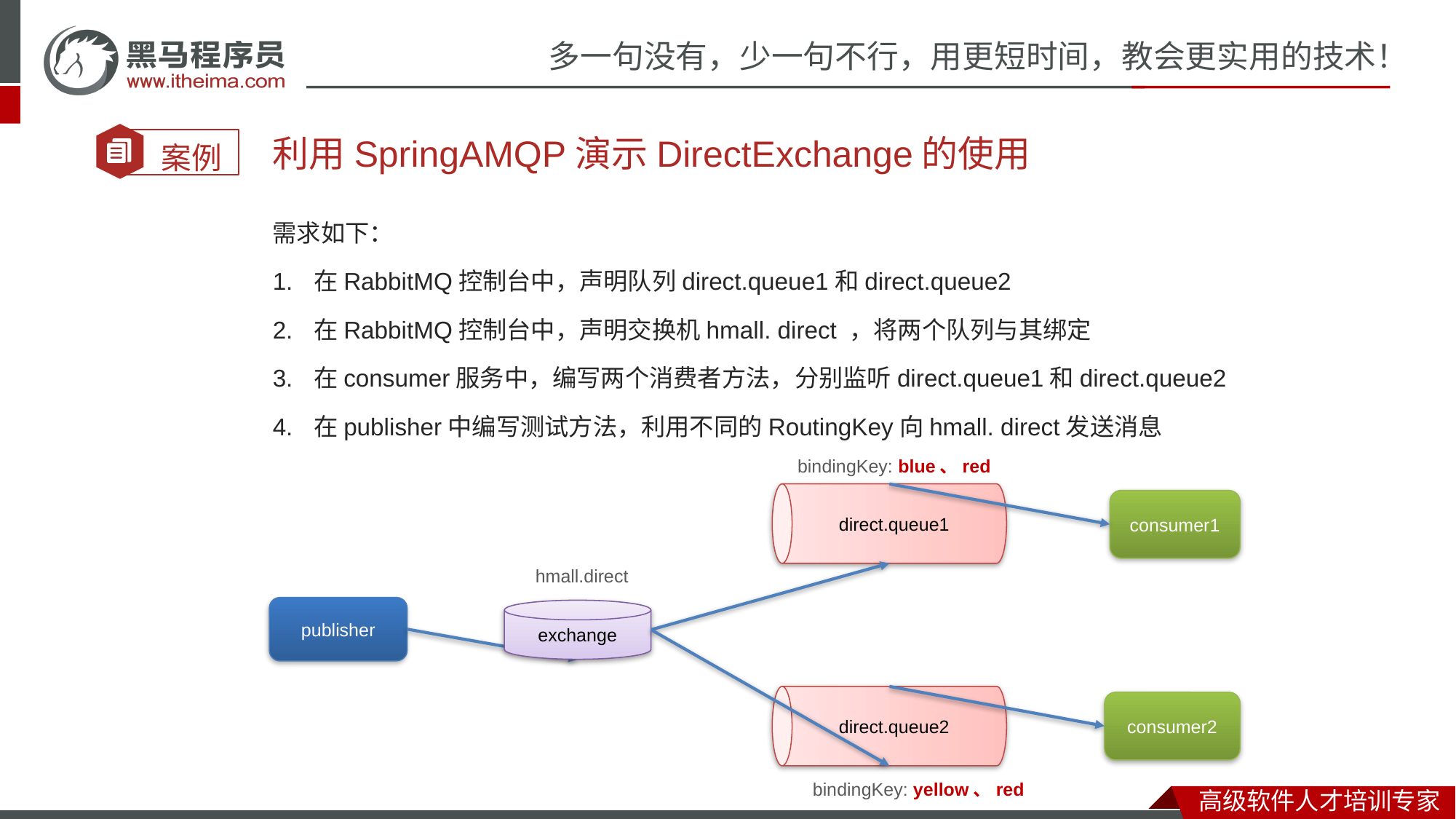

利用SpringAMQP演示DirectExchange的使用
需求如下：
在RabbitMQ控制台中，声明队列direct.queue1和direct.queue2
在RabbitMQ控制台中，声明交换机hmall. direct ，将两个队列与其绑定
在consumer服务中，编写两个消费者方法，分别监听direct.queue1和direct.queue2
在publisher中编写测试方法，利用不同的RoutingKey向hmall. direct发送消息
direct.queue1
bindingKey: blue、red
consumer1
hmall.direct
publisher
exchange
direct.queue2
consumer2
bindingKey: yellow、red